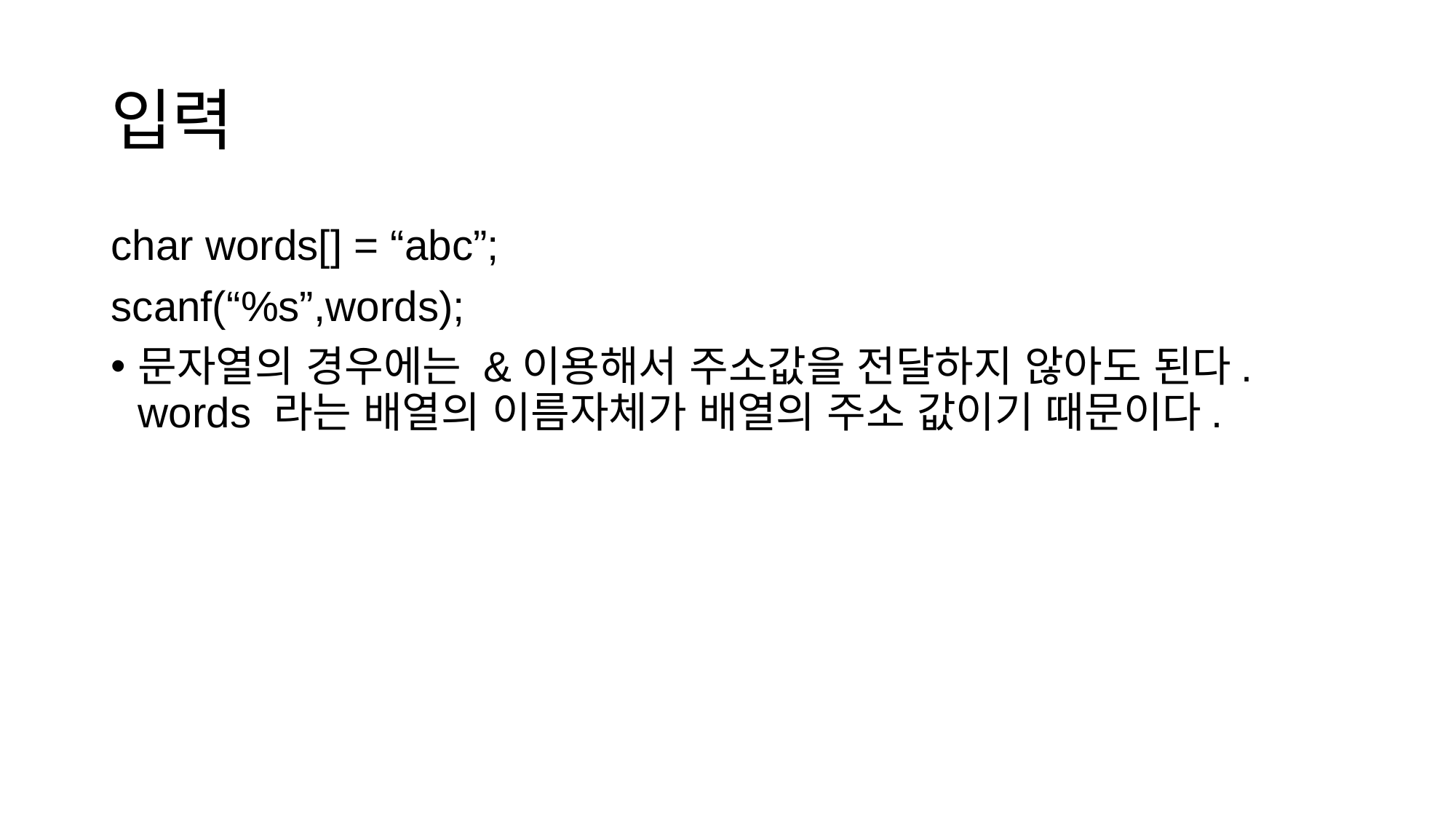

# 입력
char words[] = “abc”;
scanf(“%s”,words);
문자열의 경우에는 &이용해서 주소값을 전달하지 않아도 된다. words 라는 배열의 이름자체가 배열의 주소 값이기 때문이다.